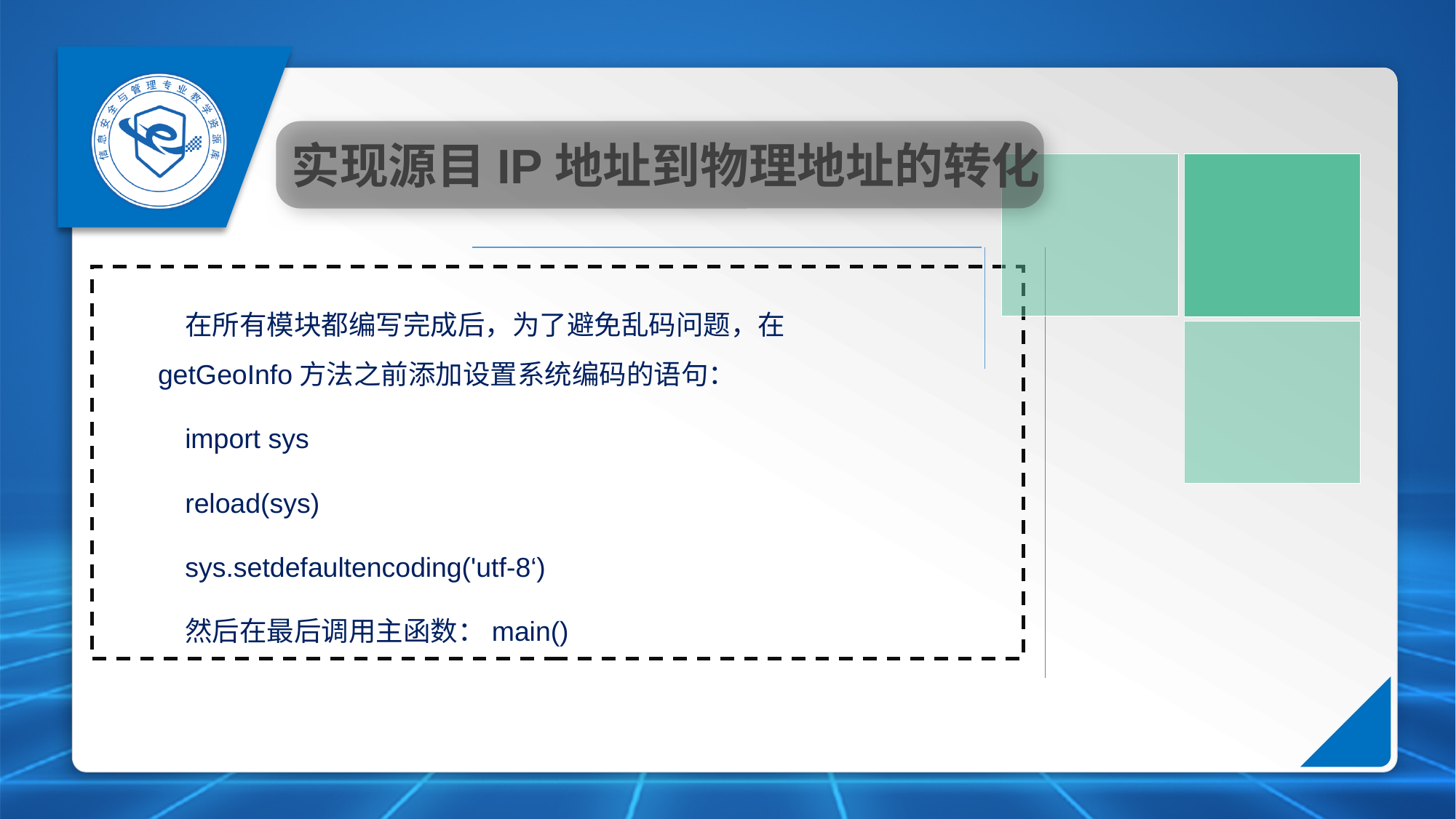

实现源目IP地址到物理地址的转化

在所有模块都编写完成后，为了避免乱码问题，在getGeoInfo方法之前添加设置系统编码的语句：
import sys
reload(sys)
sys.setdefaultencoding('utf-8‘)
然后在最后调用主函数：main()